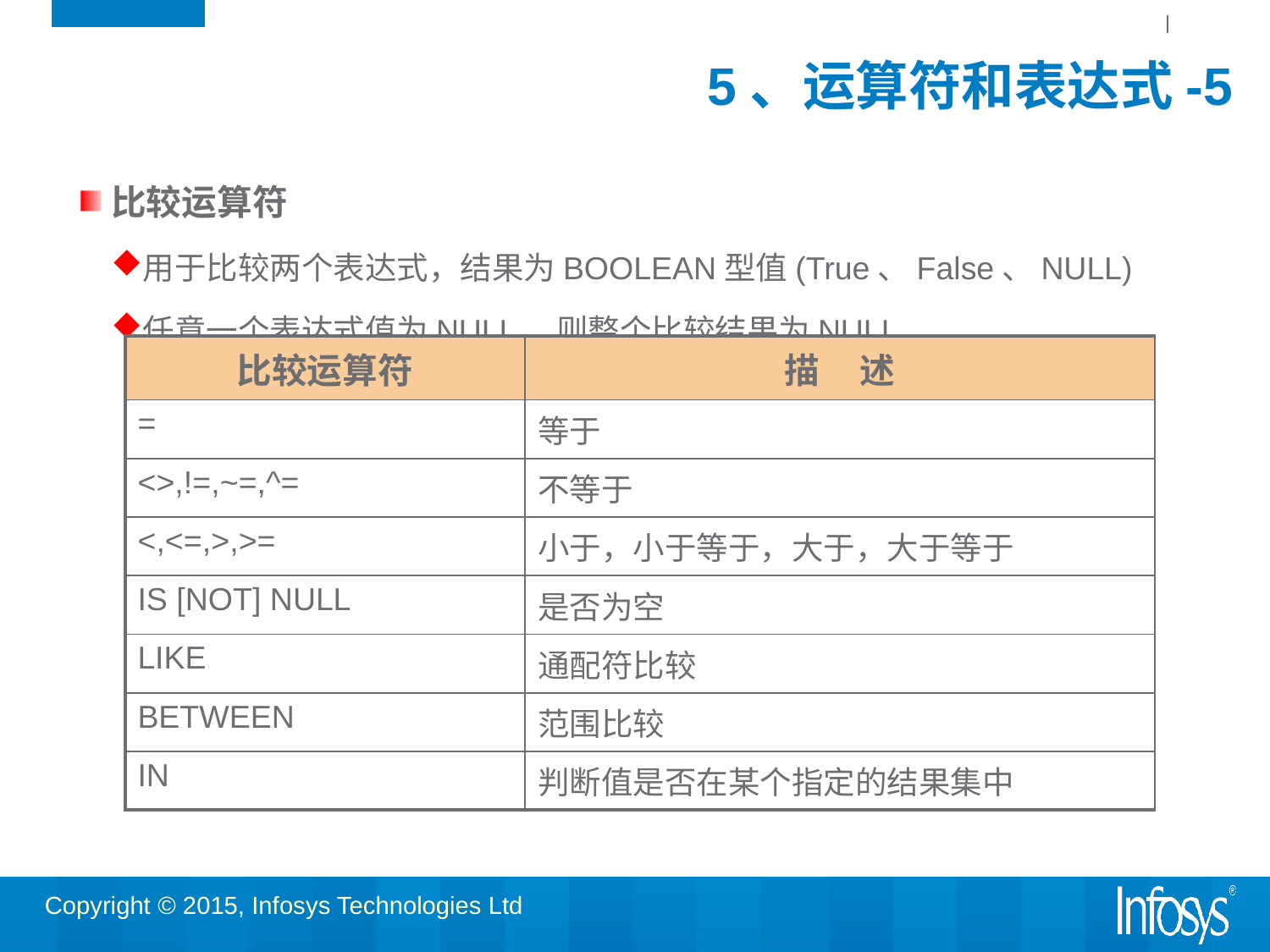

# 5、运算符和表达式-5
比较运算符
用于比较两个表达式，结果为BOOLEAN型值(True、False、NULL)
任意一个表达式值为NULL，则整个比较结果为NULL
| 比较运算符 | 描 述 |
| --- | --- |
| = | 等于 |
| <>,!=,~=,^= | 不等于 |
| <,<=,>,>= | 小于，小于等于，大于，大于等于 |
| IS [NOT] NULL | 是否为空 |
| LIKE | 通配符比较 |
| BETWEEN | 范围比较 |
| IN | 判断值是否在某个指定的结果集中 |